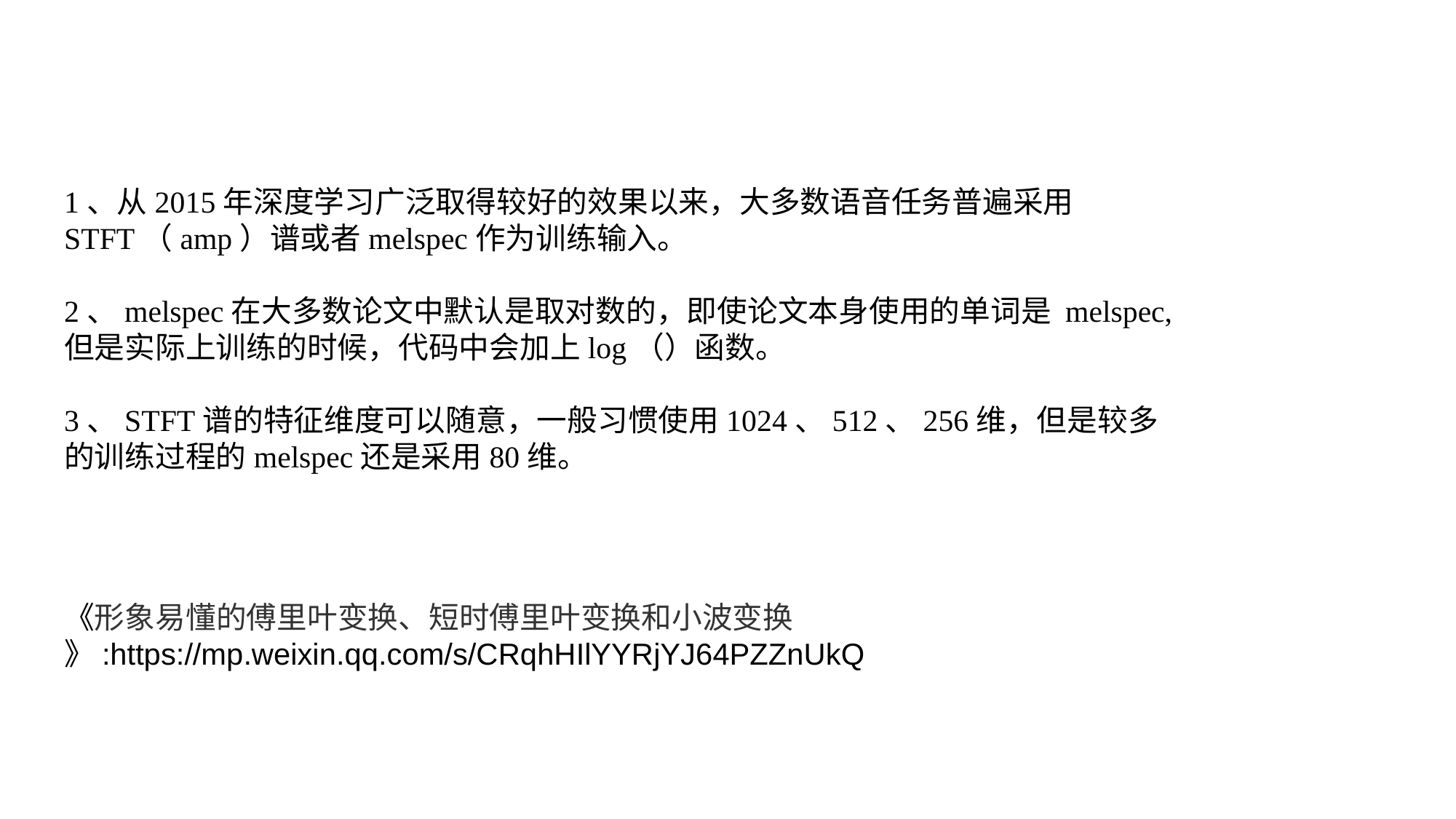

1、从2015年深度学习广泛取得较好的效果以来，大多数语音任务普遍采用 STFT（amp）谱或者melspec作为训练输入。

2、melspec在大多数论文中默认是取对数的，即使论文本身使用的单词是 melspec,但是实际上训练的时候，代码中会加上log（）函数。

3、STFT谱的特征维度可以随意，一般习惯使用1024、512、256维，但是较多的训练过程的melspec还是采用80维。
《形象易懂的傅里叶变换、短时傅里叶变换和小波变换
》:https://mp.weixin.qq.com/s/CRqhHIlYYRjYJ64PZZnUkQ